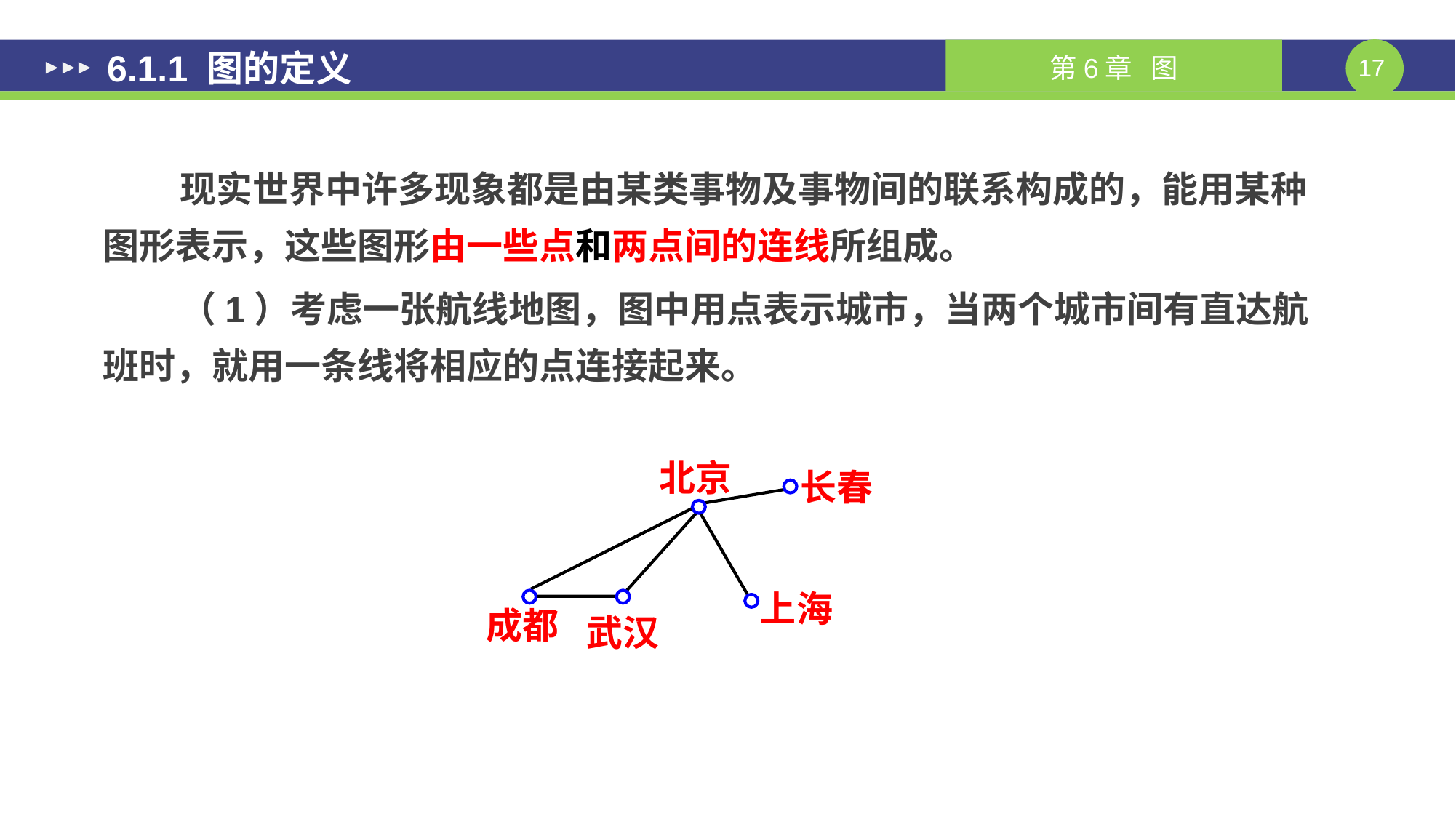

# 6.1.1 图的定义
现实世界中许多现象都是由某类事物及事物间的联系构成的，能用某种图形表示，这些图形由一些点和两点间的连线所组成。
（1）考虑一张航线地图，图中用点表示城市，当两个城市间有直达航班时，就用一条线将相应的点连接起来。
北京
长春

上海

成都
武汉